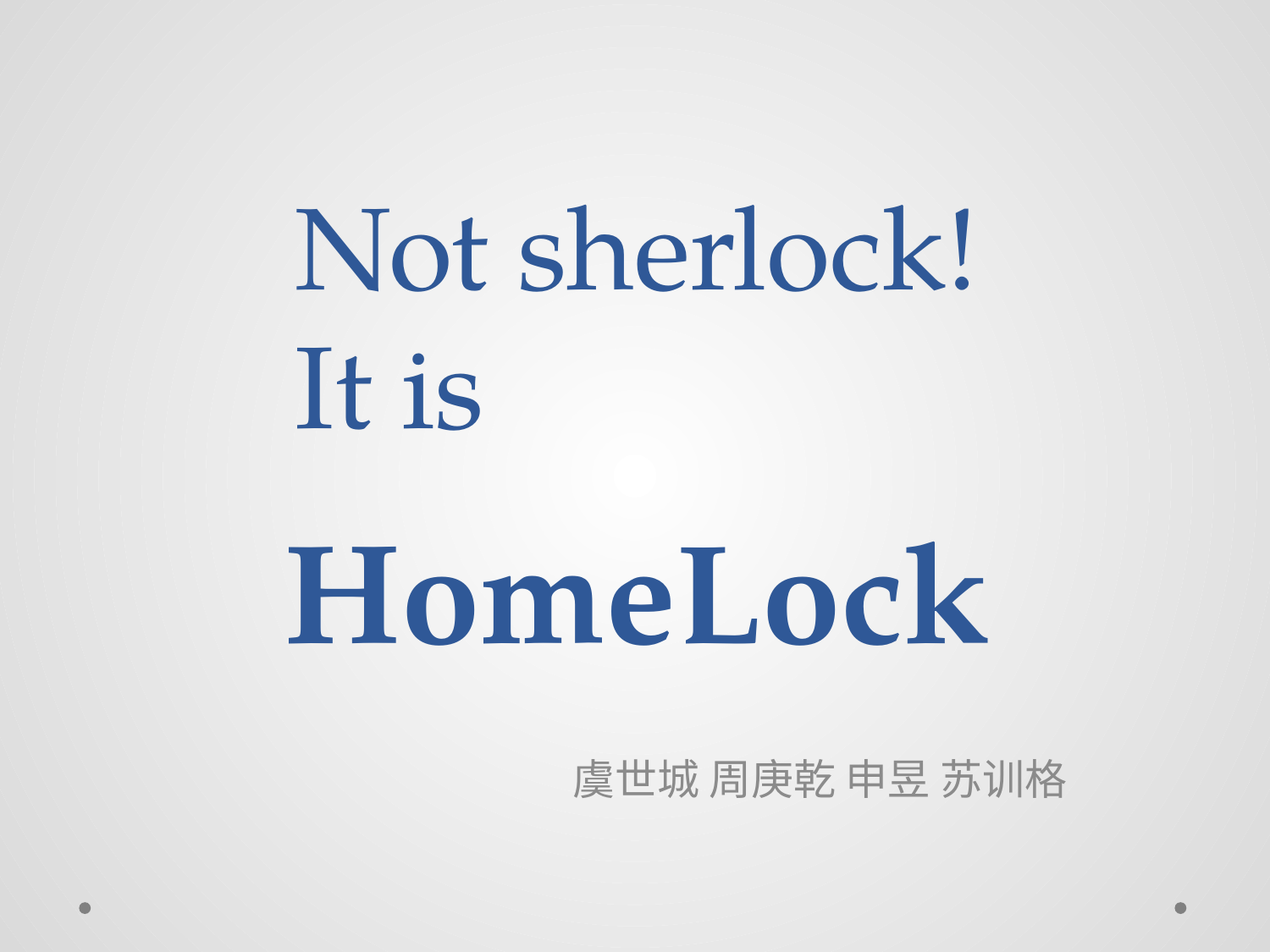

# HomeLock
Not sherlock!
It is

虞世城 周庚乾 申昱 苏训格